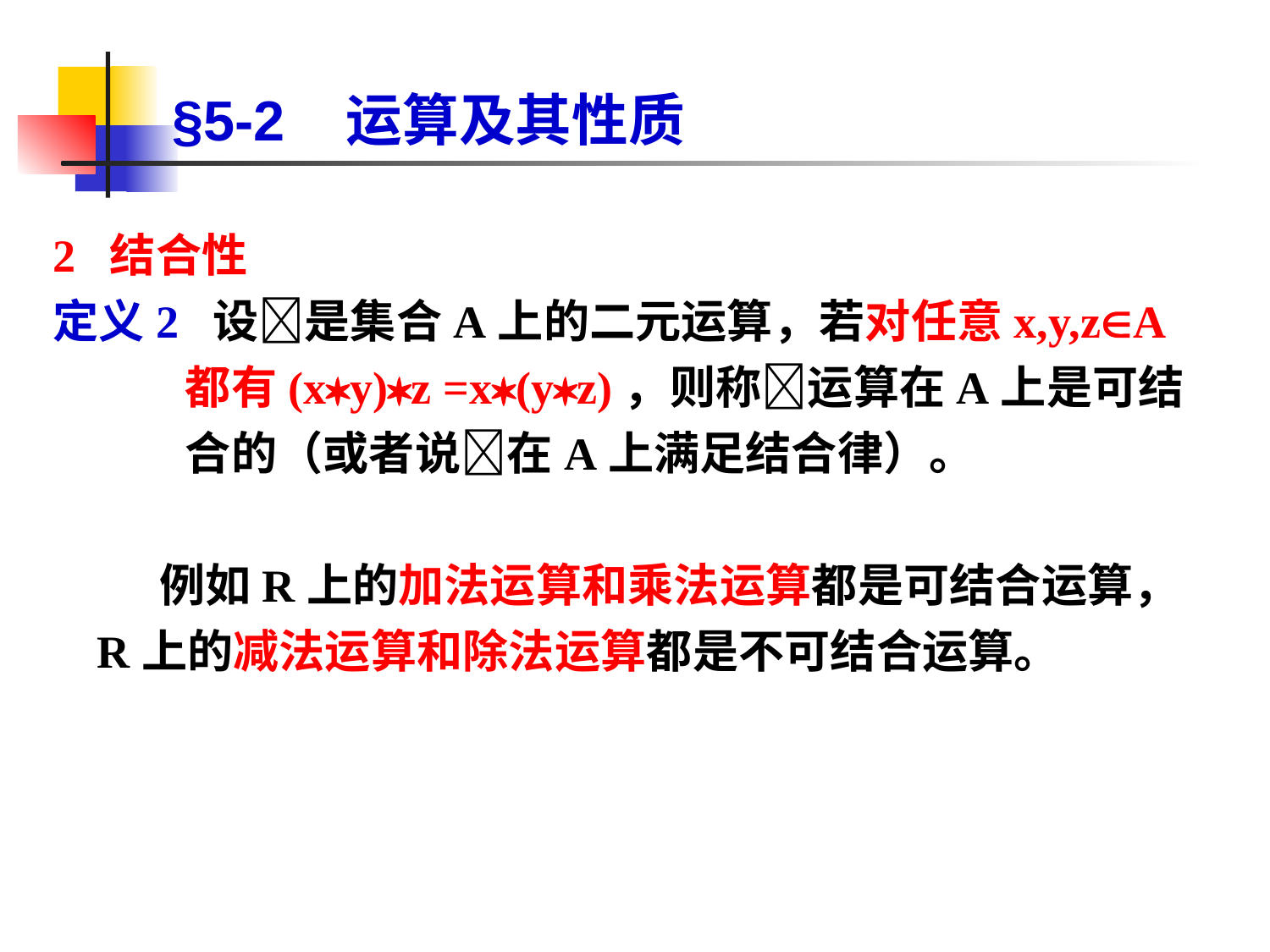

# §5-2   运算及其性质
2  结合性
定义2  设∗是集合A上的二元运算，若对任意x,y,z∈A都有(x∗y)∗z =x∗(y∗z)，则称∗运算在A上是可结合的（或者说∗在A上满足结合律）。
       例如R上的加法运算和乘法运算都是可结合运算， R上的减法运算和除法运算都是不可结合运算。
12